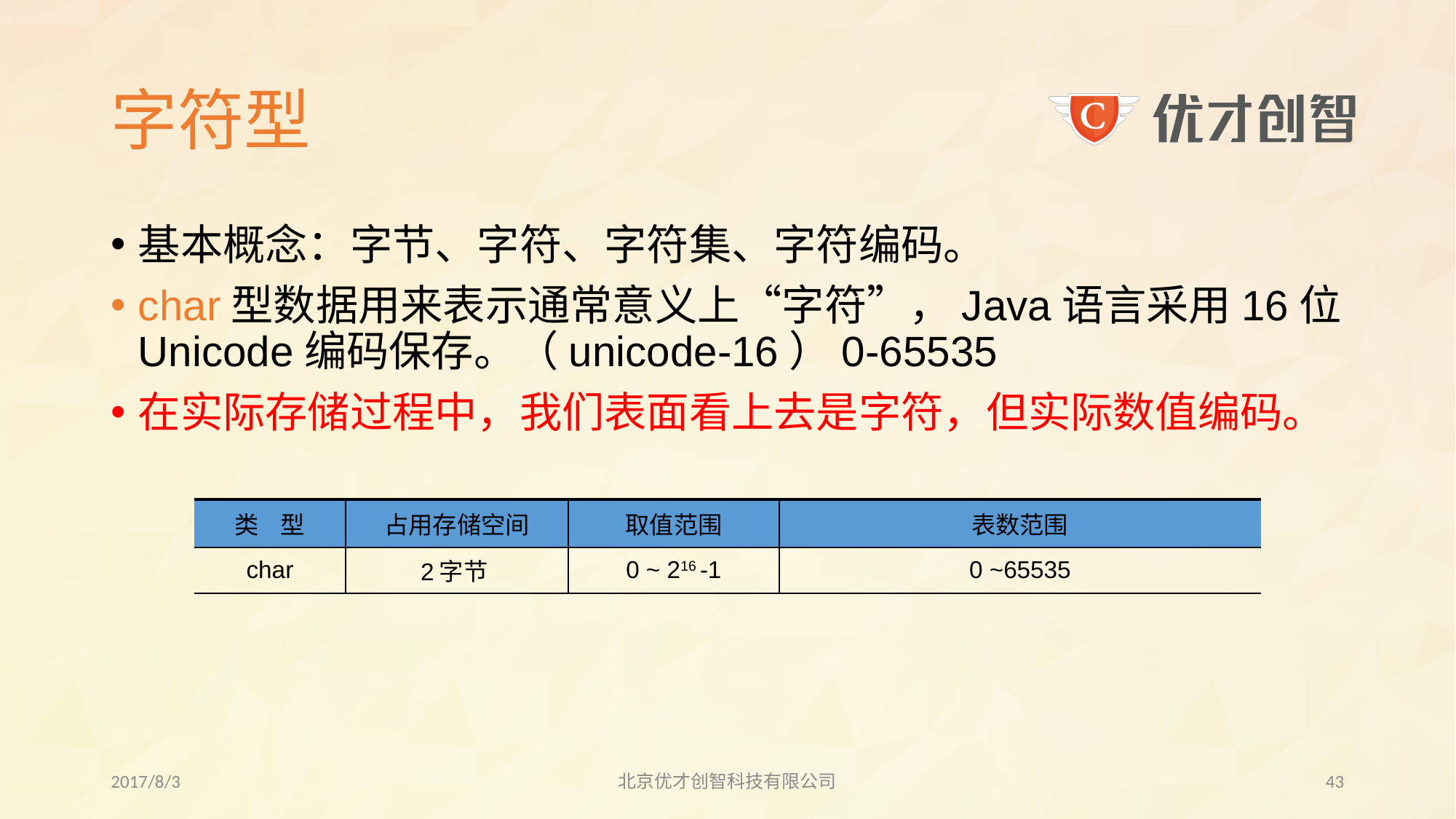

# 字符型
基本概念：字节、字符、字符集、字符编码。
char型数据用来表示通常意义上“字符”，Java语言采用16位Unicode编码保存。（unicode-16）0-65535
在实际存储过程中，我们表面看上去是字符，但实际数值编码。
| 类 型 | 占用存储空间 | 取值范围 | 表数范围 |
| --- | --- | --- | --- |
| char | 2字节 | 0 ~ 216 -1 | 0 ~65535 |
2017/8/3
北京优才创智科技有限公司
43